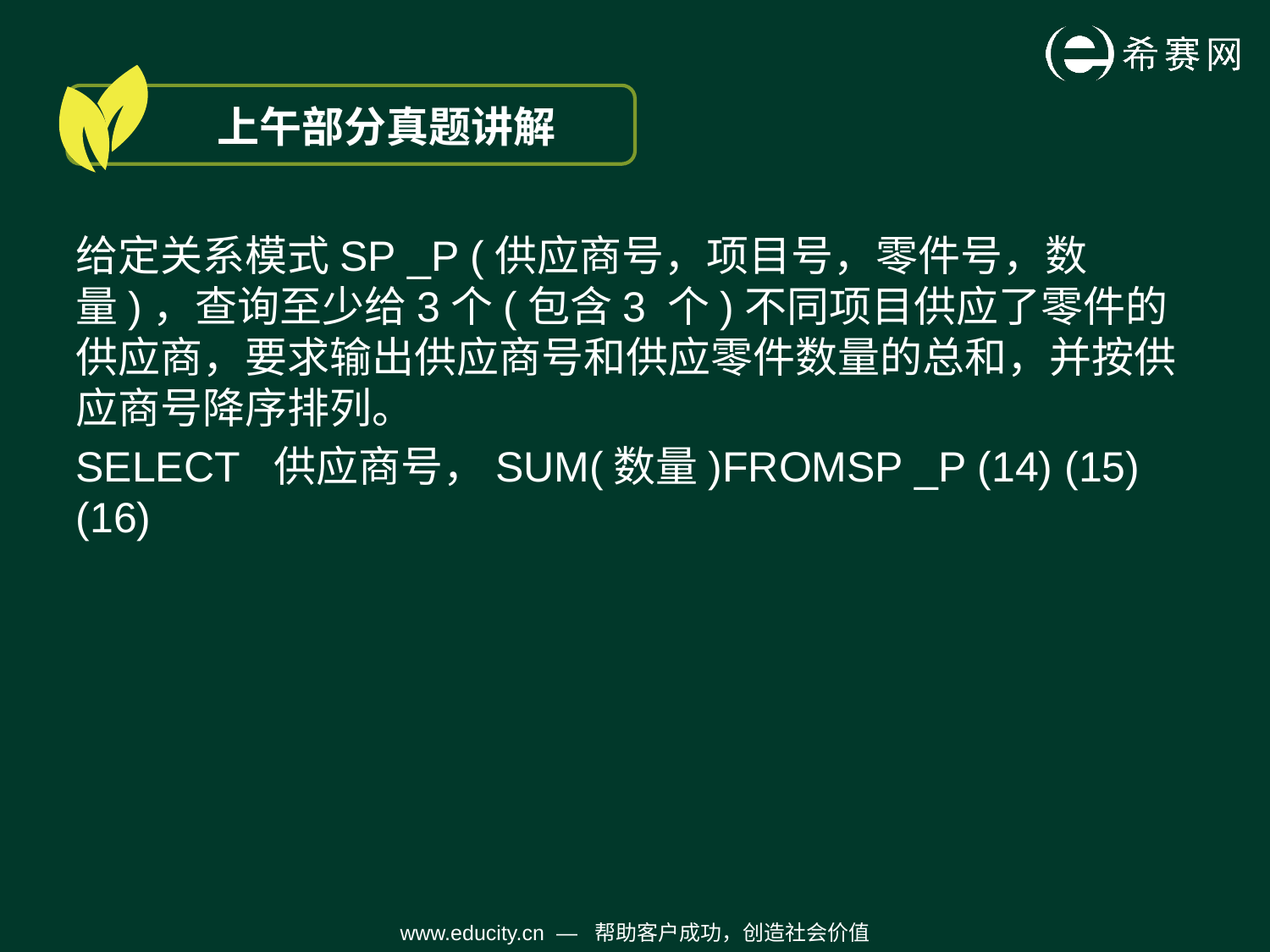

上午部分真题讲解
给定关系模式SP _P (供应商号，项目号，零件号，数量)，查询至少给3个(包含3 个)不同项目供应了零件的供应商，要求输出供应商号和供应零件数量的总和，并按供应商号降序排列。
SELECT  供应商号，SUM(数量)FROMSP _P (14) (15) (16)